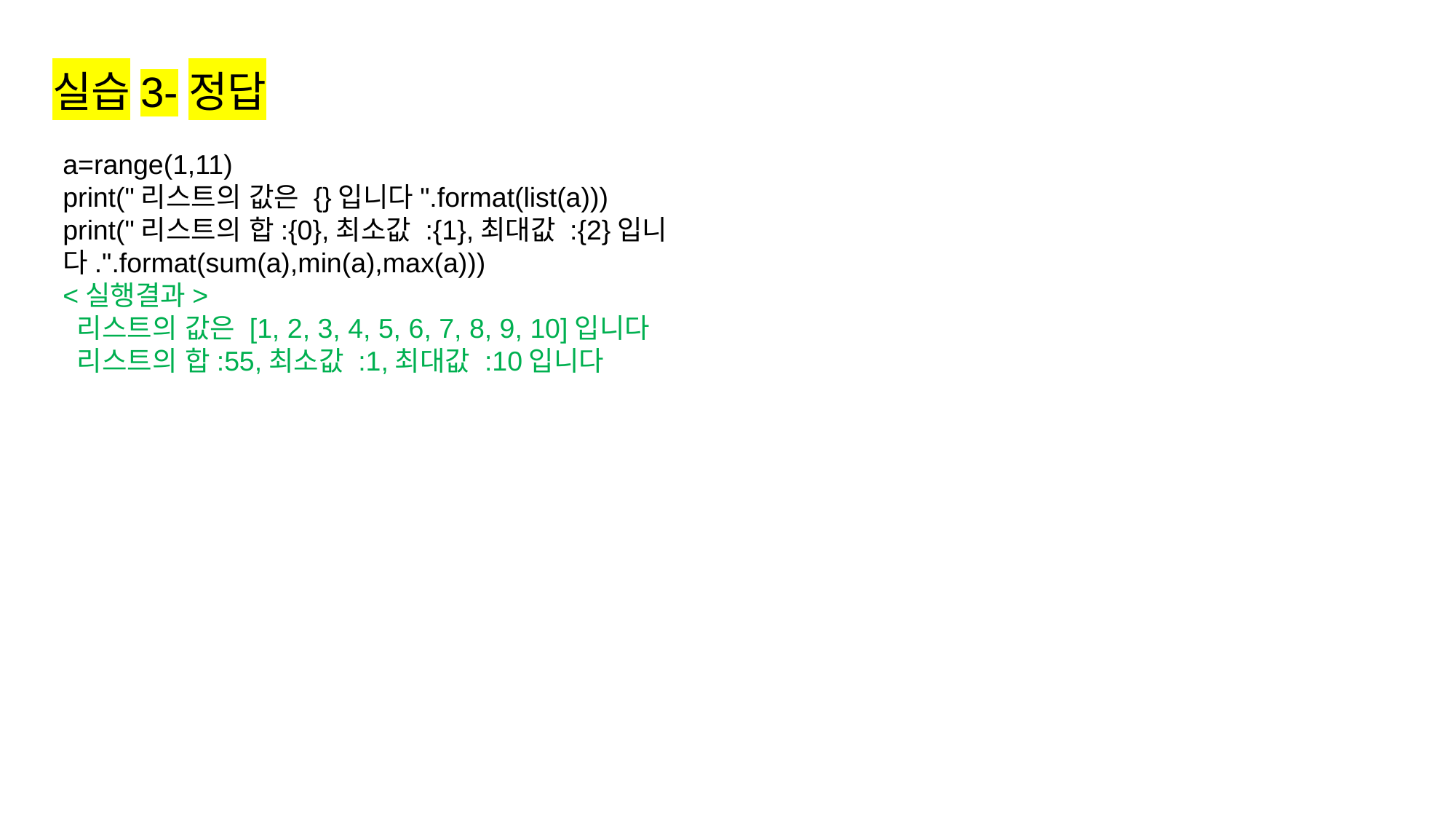

실습3-정답
a=range(1,11)
print("리스트의 값은 {}입니다".format(list(a)))
print("리스트의 합:{0},최소값 :{1},최대값 :{2}입니다.".format(sum(a),min(a),max(a)))
<실행결과>
 리스트의 값은 [1, 2, 3, 4, 5, 6, 7, 8, 9, 10]입니다
 리스트의 합:55,최소값 :1,최대값 :10입니다